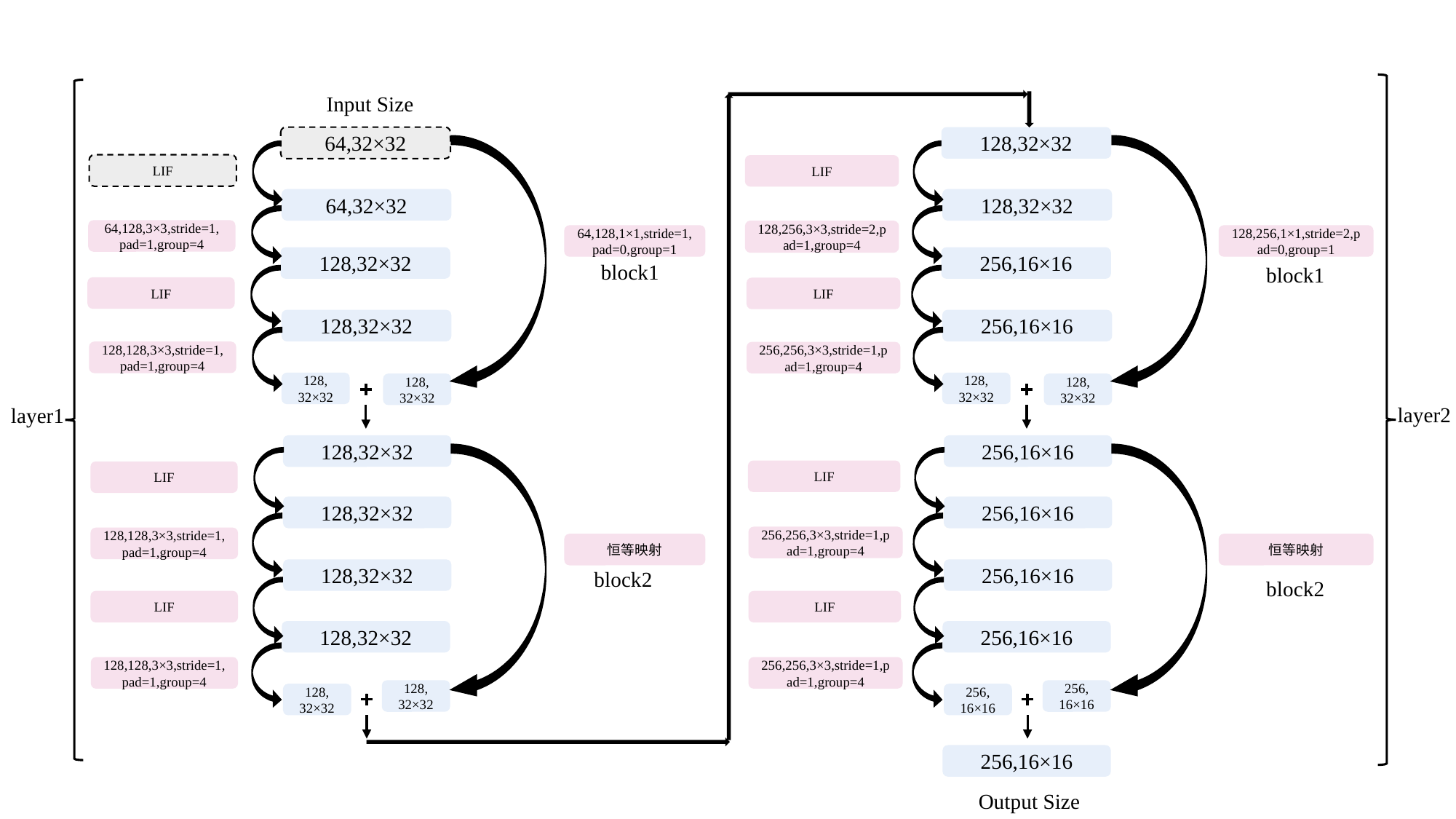

Input Size

64,32×32
128,32×32

LIF
LIF
64,32×32
128,32×32

64,128,3×3,stride=1, pad=1,group=4
128,256,3×3,stride=2,pad=1,group=4
64,128,1×1,stride=1,pad=0,group=1
128,256,1×1,stride=2,pad=0,group=1
128,32×32
256,16×16
block1
block1

LIF
LIF
128,32×32
256,16×16

128,128,3×3,stride=1,pad=1,group=4
256,256,3×3,stride=1,pad=1,group=4
128, 32×32
128, 32×32
128, 32×32
128, 32×32

layer2
layer1
128,32×32
256,16×16

LIF
LIF
128,32×32
256,16×16

256,256,3×3,stride=1,pad=1,group=4
128,128,3×3,stride=1,pad=1,group=4
恒等映射
恒等映射
128,32×32
256,16×16
block2
block2

LIF
LIF
128,32×32
256,16×16

128,128,3×3,stride=1,pad=1,group=4
256,256,3×3,stride=1,pad=1,group=4
128, 32×32
256, 16×16
128, 32×32
256, 16×16

256,16×16
Output Size